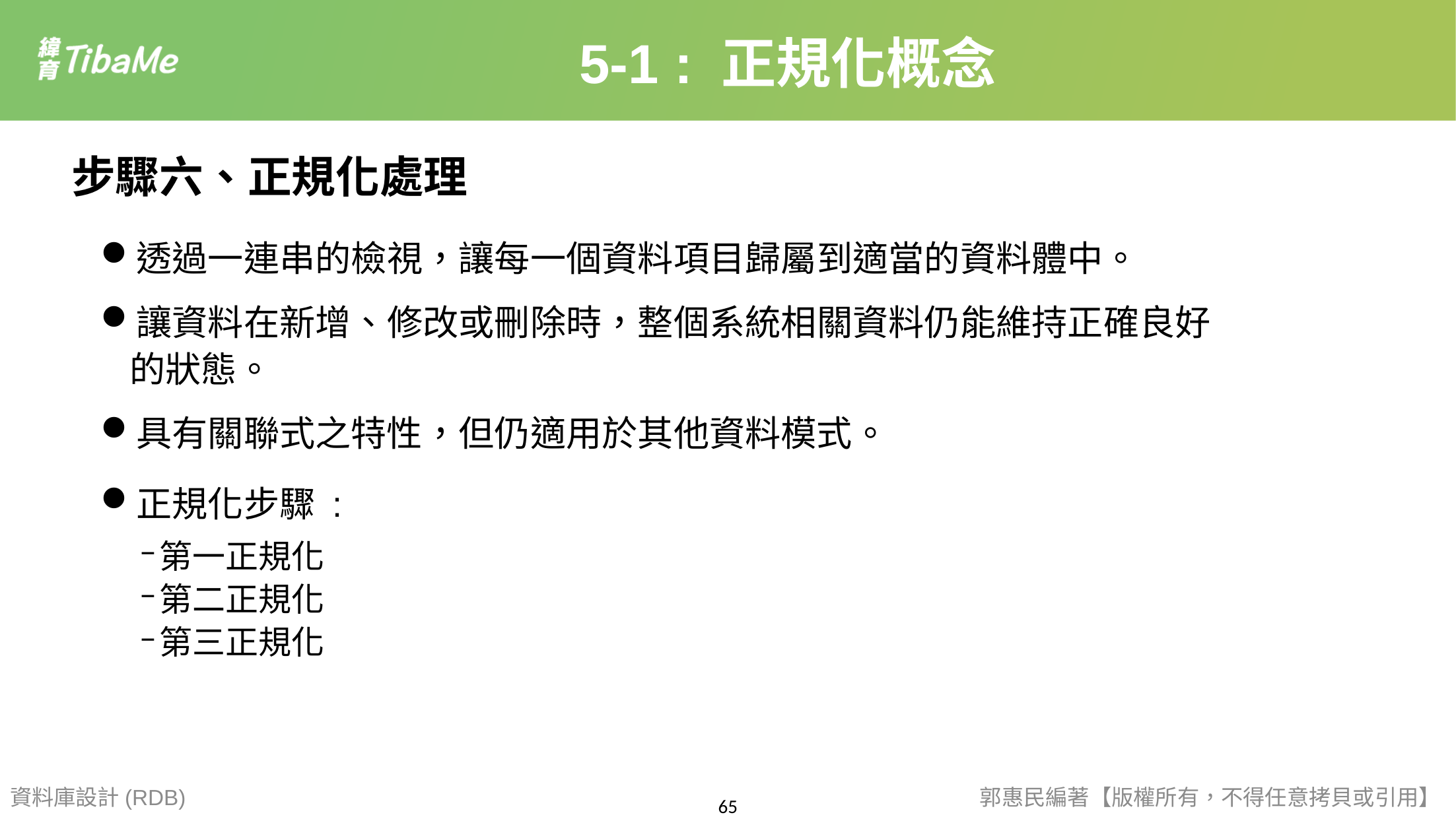

5-1 : 正規化概念

步驟六、正規化處理
透過一連串的檢視，讓每一個資料項目歸屬到適當的資料體中。
讓資料在新增、修改或刪除時，整個系統相關資料仍能維持正確良好的狀態。
具有關聯式之特性，但仍適用於其他資料模式。
正規化步驟 :
第一正規化
第二正規化
第三正規化
資料庫設計(RDB)
郭惠民編著【版權所有，不得任意拷貝或引用】